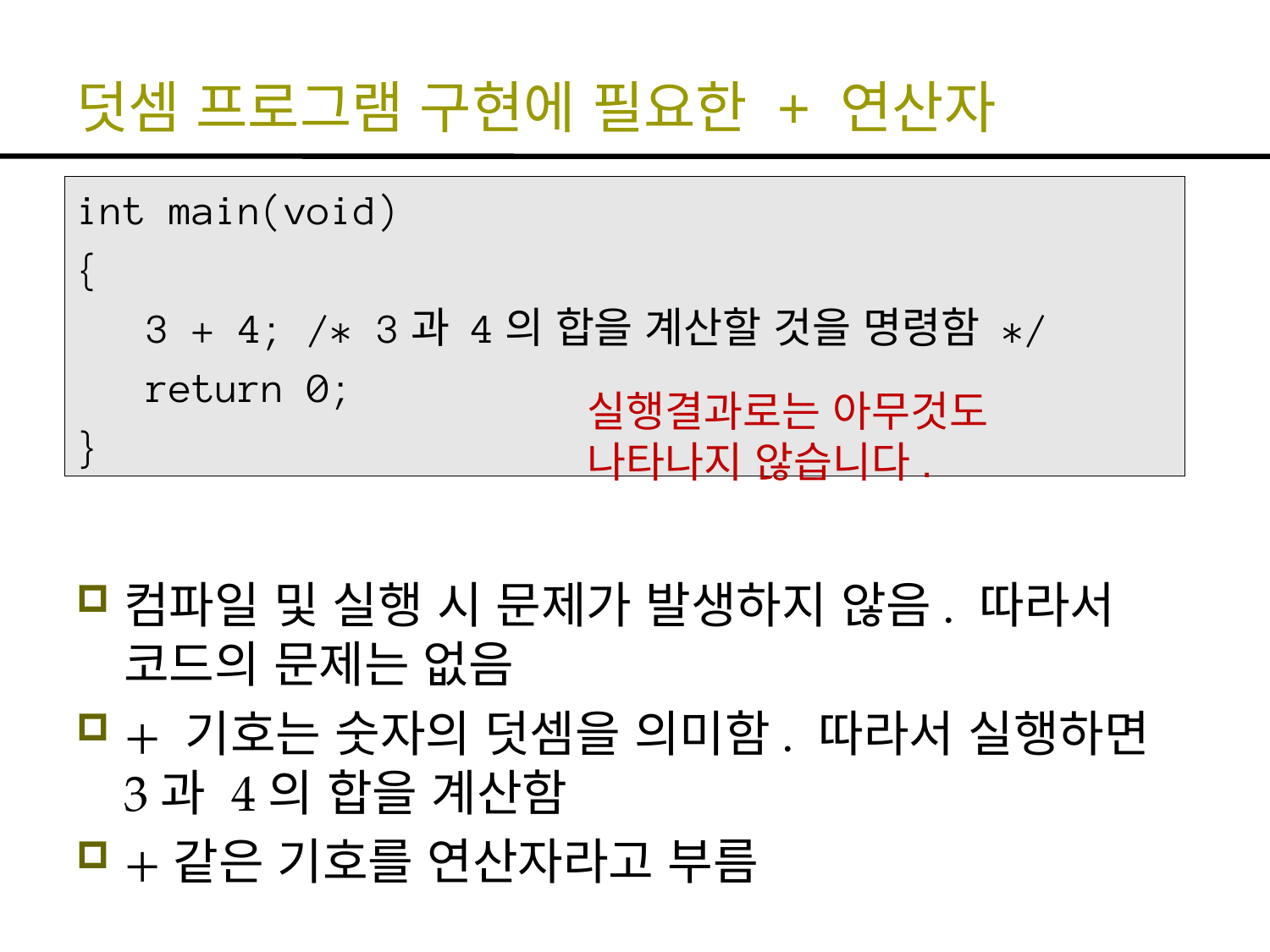

# 덧셈 프로그램 구현에 필요한 + 연산자
int main(void)
{
   3 + 4; /* 3과 4의 합을 계산할 것을 명령함 */
   return 0;
}
실행결과로는 아무것도 나타나지 않습니다.
컴파일 및 실행 시 문제가 발생하지 않음. 따라서 코드의 문제는 없음
+ 기호는 숫자의 덧셈을 의미함. 따라서 실행하면 3과 4의 합을 계산함
+같은 기호를 연산자라고 부름